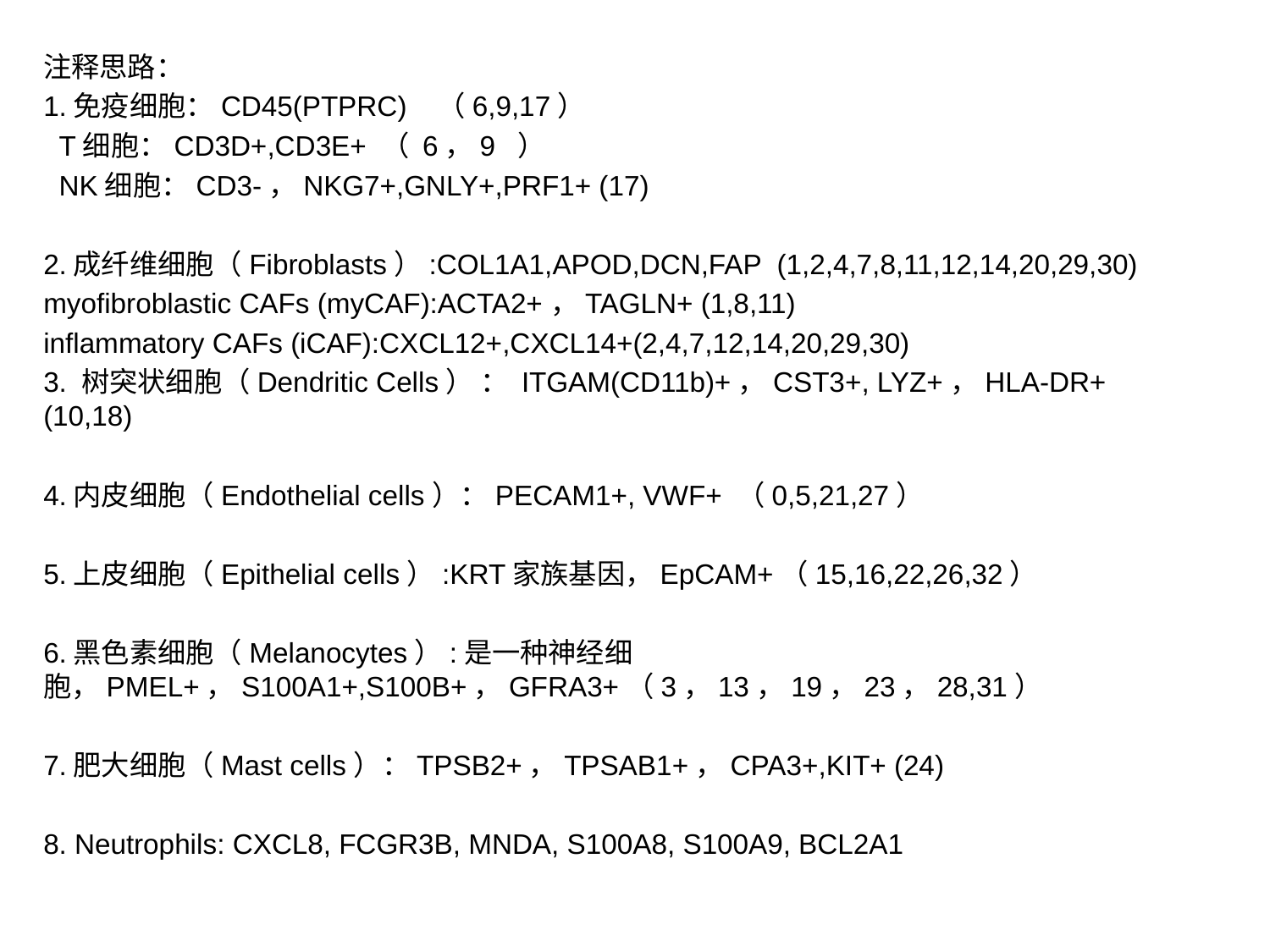

注释思路：
1.免疫细胞：CD45(PTPRC)   （6,9,17）
  T细胞：CD3D+,CD3E+ （ 6，9  ）
  NK细胞：CD3-，NKG7+,GNLY+,PRF1+ (17)

2.成纤维细胞（Fibroblasts）:COL1A1,APOD,DCN,FAP  (1,2,4,7,8,11,12,14,20,29,30)
myofibroblastic CAFs (myCAF):ACTA2+，TAGLN+ (1,8,11)
inflammatory CAFs (iCAF):CXCL12+,CXCL14+(2,4,7,12,14,20,29,30)
3. 树突状细胞（Dendritic Cells） ： ITGAM(CD11b)+，CST3+, LYZ+，HLA-DR+ (10,18)

4.内皮细胞（Endothelial cells）：PECAM1+, VWF+ （0,5,21,27）

5.上皮细胞（Epithelial cells）:KRT家族基因，EpCAM+（15,16,22,26,32）

6.黑色素细胞（Melanocytes）:是一种神经细胞，PMEL+，S100A1+,S100B+，GFRA3+（3，13，19，23，28,31）

7.肥大细胞（Mast cells）：TPSB2+，TPSAB1+，CPA3+,KIT+ (24)

8. Neutrophils: CXCL8, FCGR3B, MNDA, S100A8, S100A9, BCL2A1
|  |
| --- |